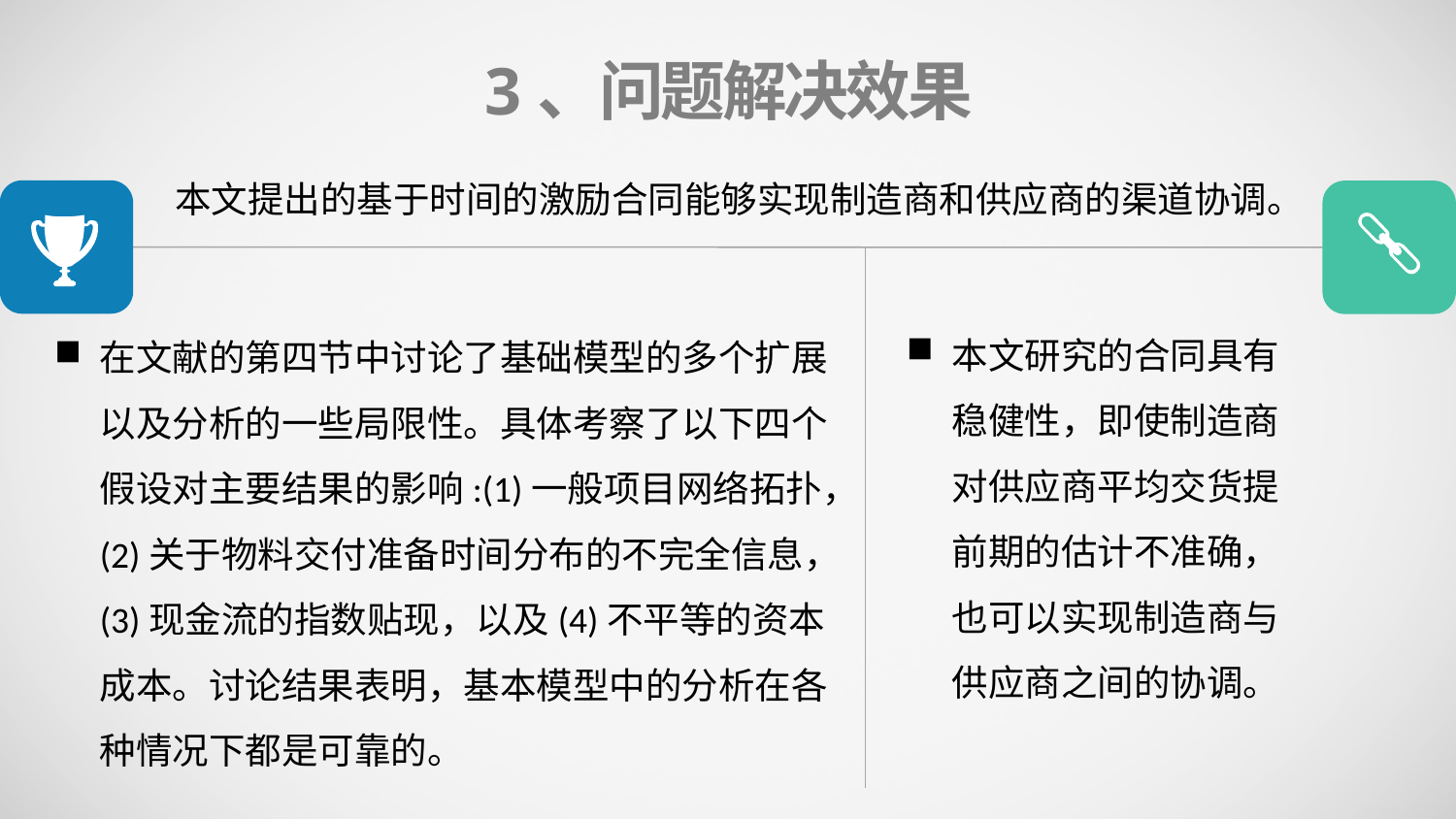

3、问题解决效果
本文提出的基于时间的激励合同能够实现制造商和供应商的渠道协调。

本文研究的合同具有稳健性，即使制造商对供应商平均交货提前期的估计不准确，也可以实现制造商与供应商之间的协调。
在文献的第四节中讨论了基础模型的多个扩展以及分析的一些局限性。具体考察了以下四个假设对主要结果的影响:(1)一般项目网络拓扑，(2)关于物料交付准备时间分布的不完全信息，(3)现金流的指数贴现，以及(4)不平等的资本成本。讨论结果表明，基本模型中的分析在各种情况下都是可靠的。